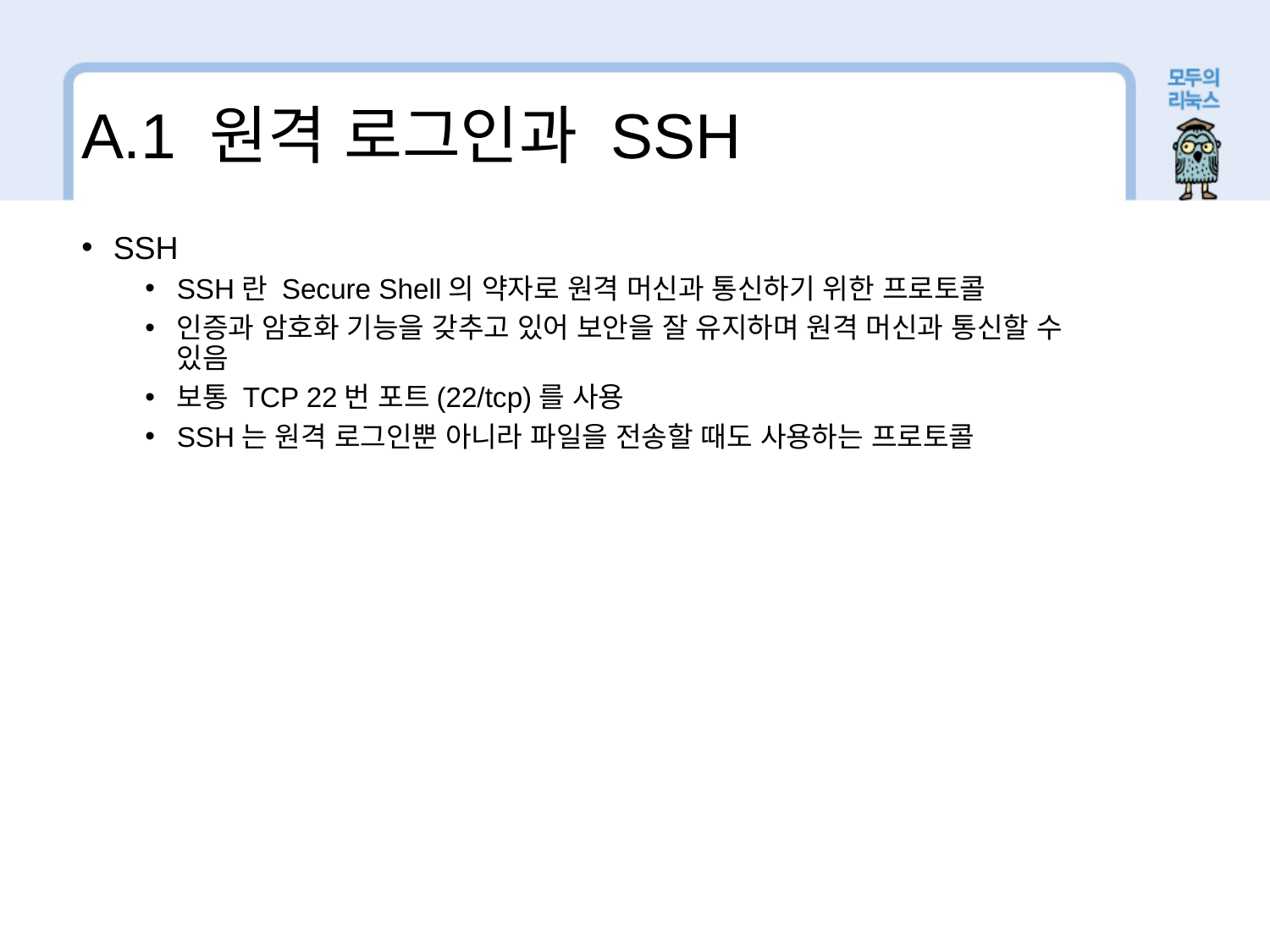

A.1 원격 로그인과 SSH
SSH
SSH란 Secure Shell의 약자로 원격 머신과 통신하기 위한 프로토콜
인증과 암호화 기능을 갖추고 있어 보안을 잘 유지하며 원격 머신과 통신할 수 있음
보통 TCP 22번 포트(22/tcp)를 사용
SSH는 원격 로그인뿐 아니라 파일을 전송할 때도 사용하는 프로토콜